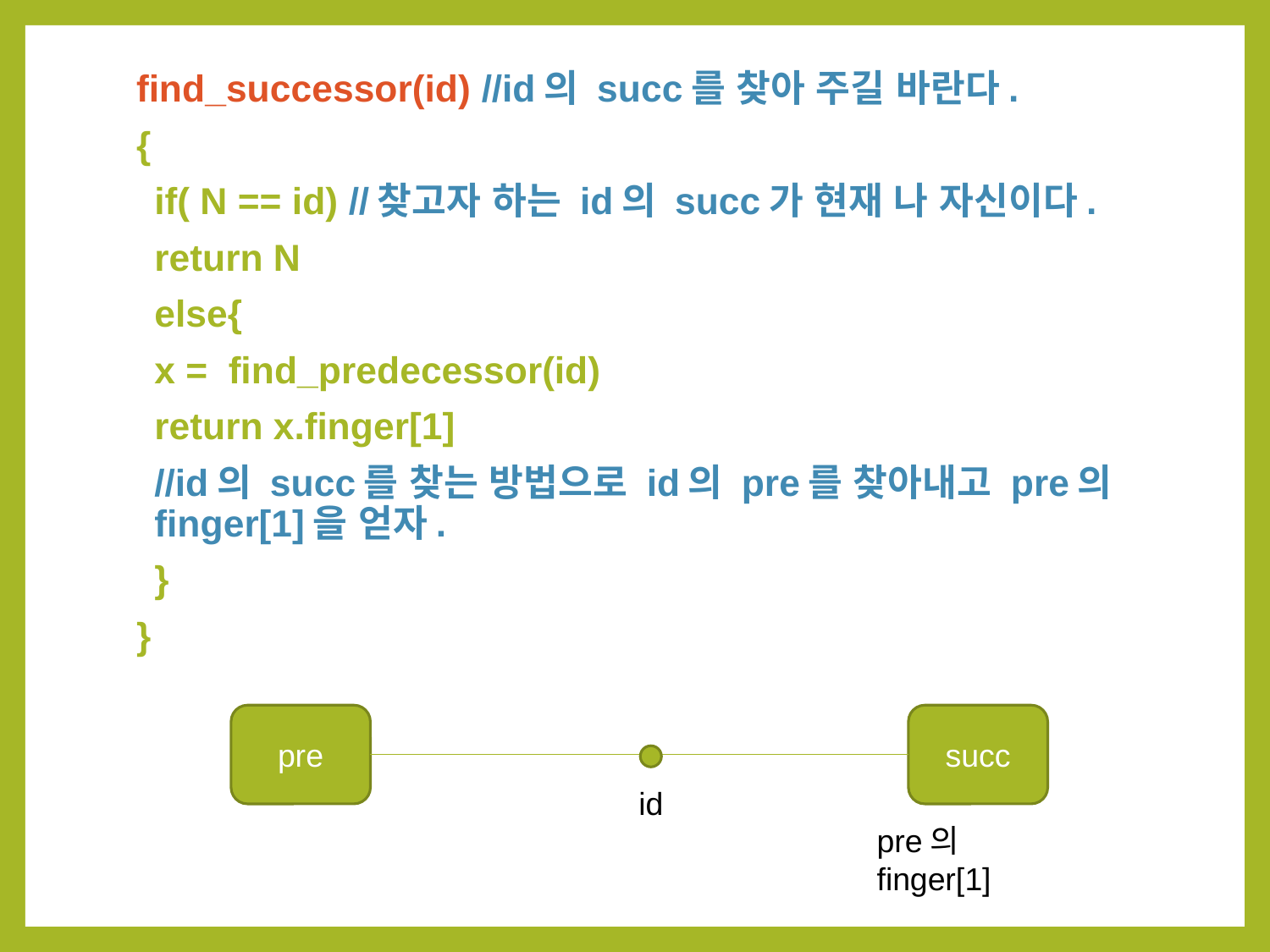

find_successor(id) //id의 succ를 찾아 주길 바란다.
{
	if( N == id) //찾고자 하는 id의 succ가 현재 나 자신이다.
		return N
	else{
		x =  find_predecessor(id)
		return x.finger[1]
		//id의 succ를 찾는 방법으로 id의 pre를 찾아내고 pre의 finger[1]을 얻자.
	}
}
pre
succ

id
pre의 finger[1]